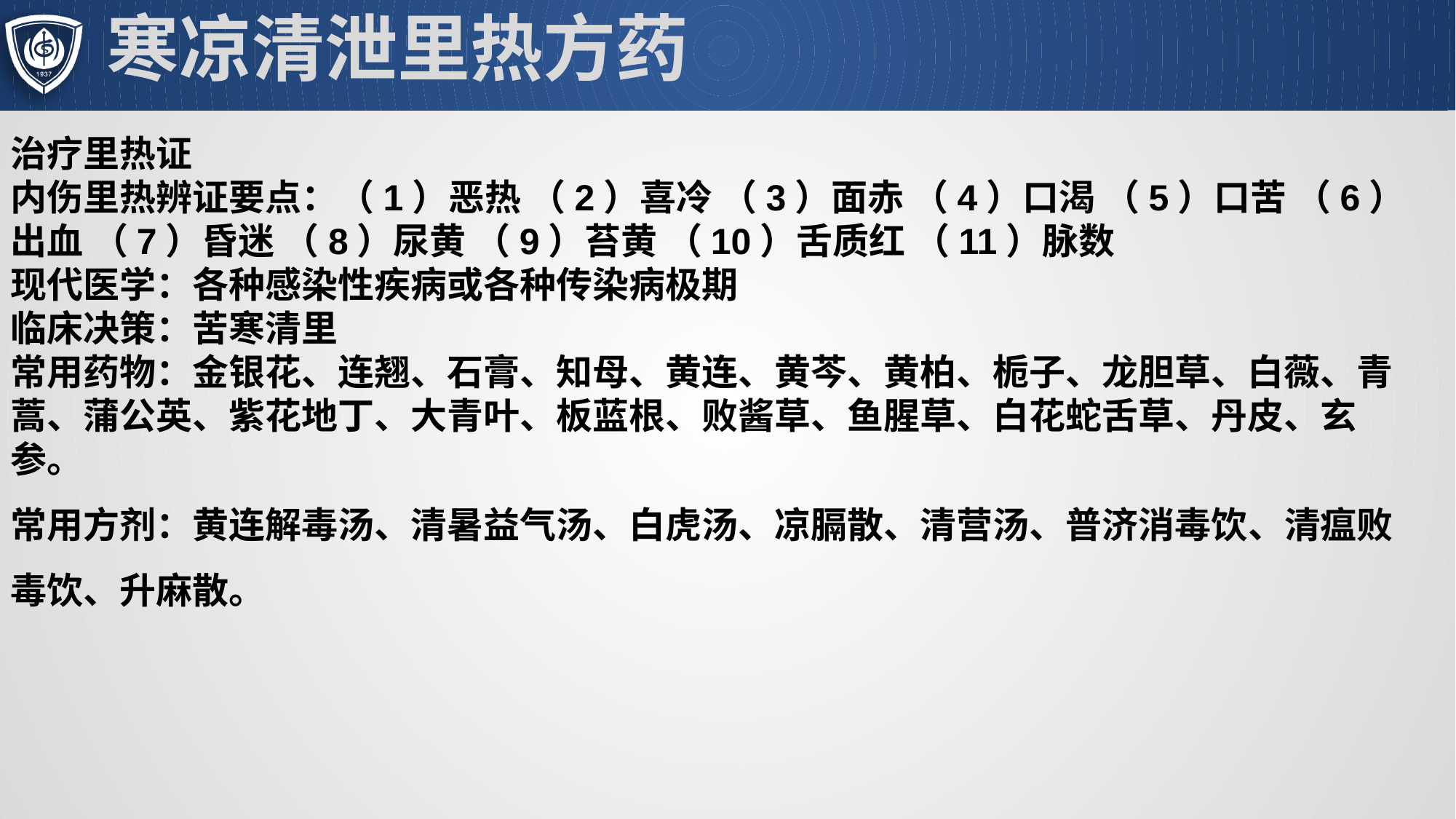

# 寒凉清泄里热方药
治疗里热证内伤里热辨证要点：（1）恶热 （2）喜冷 （3）面赤 （4）口渴 （5）口苦 （6）出血 （7）昏迷 （8）尿黄 （9）苔黄 （10）舌质红 （11）脉数现代医学：各种感染性疾病或各种传染病极期临床决策：苦寒清里常用药物：金银花、连翘、石膏、知母、黄连、黄芩、黄柏、栀子、龙胆草、白薇、青蒿、蒲公英、紫花地丁、大青叶、板蓝根、败酱草、鱼腥草、白花蛇舌草、丹皮、玄参。常用方剂：黄连解毒汤、清暑益气汤、白虎汤、凉膈散、清营汤、普济消毒饮、清瘟败毒饮、升麻散。